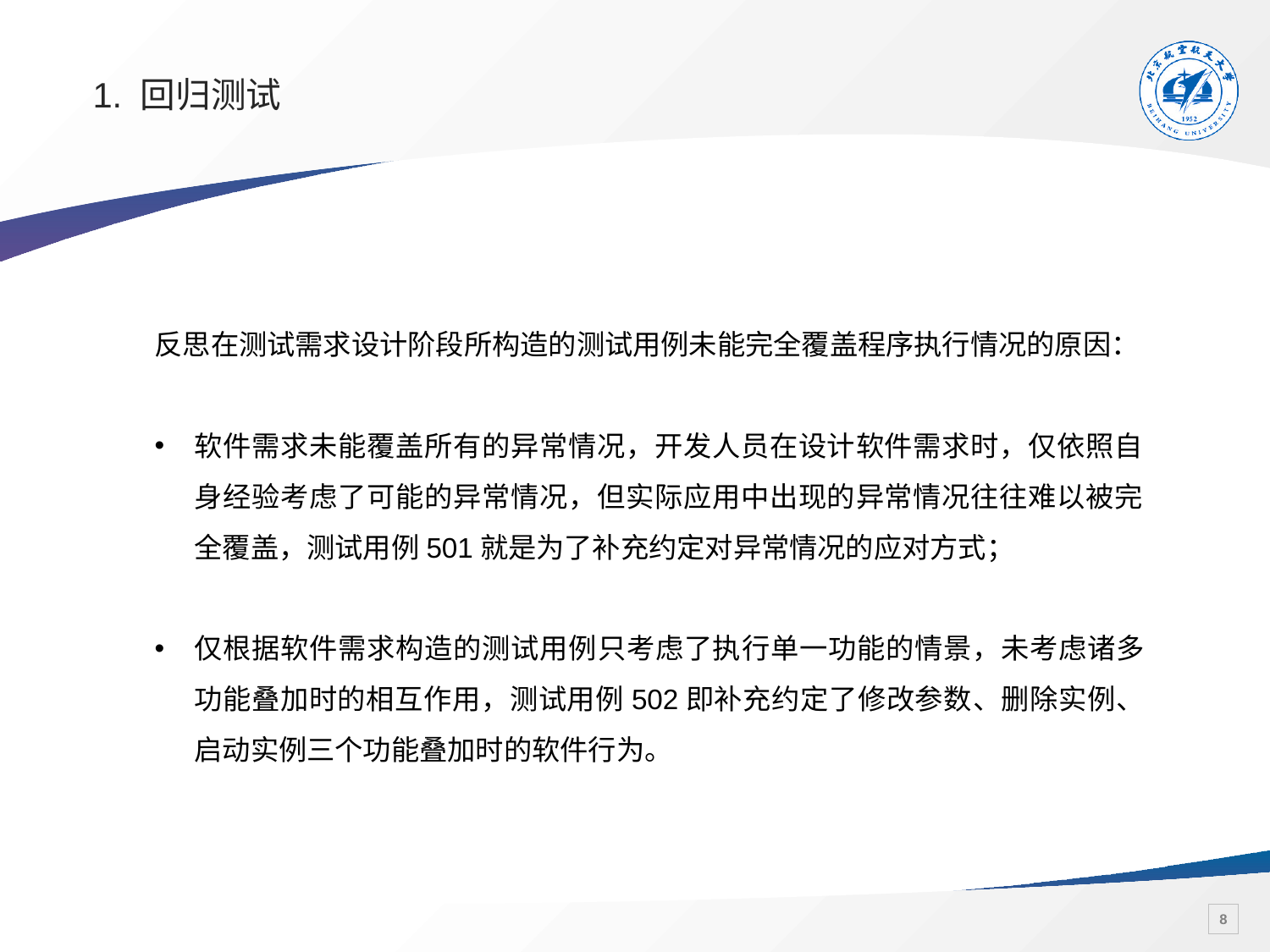

# 1. 回归测试
反思在测试需求设计阶段所构造的测试用例未能完全覆盖程序执行情况的原因：

软件需求未能覆盖所有的异常情况，开发人员在设计软件需求时，仅依照自身经验考虑了可能的异常情况，但实际应用中出现的异常情况往往难以被完全覆盖，测试用例501就是为了补充约定对异常情况的应对方式；

仅根据软件需求构造的测试用例只考虑了执行单一功能的情景，未考虑诸多功能叠加时的相互作用，测试用例502即补充约定了修改参数、删除实例、启动实例三个功能叠加时的软件行为。